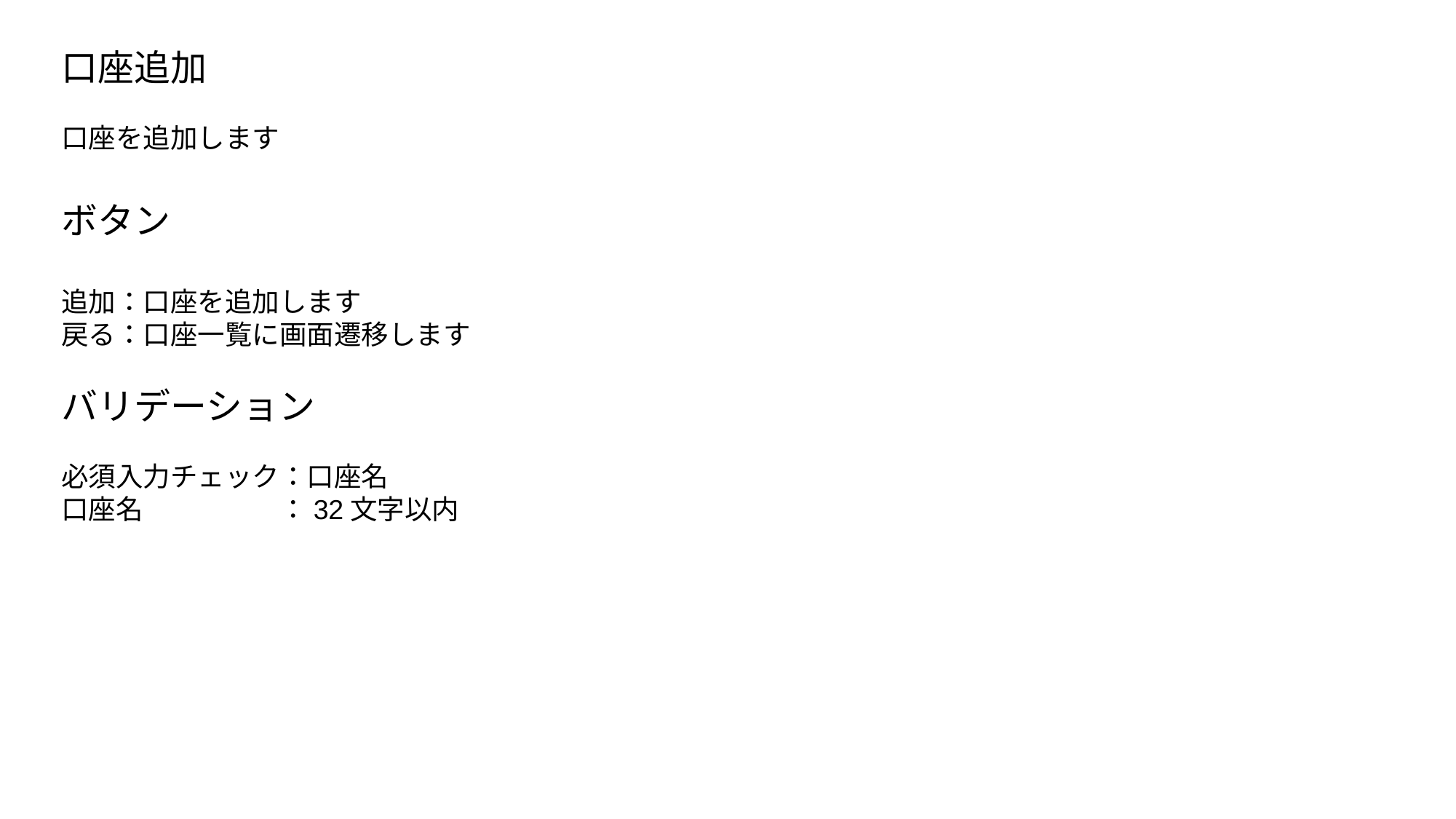

口座追加

口座を追加します

ボタン

追加：口座を追加します
戻る：口座一覧に画面遷移します

バリデーション

必須入力チェック：口座名
口座名　　　　　：32文字以内